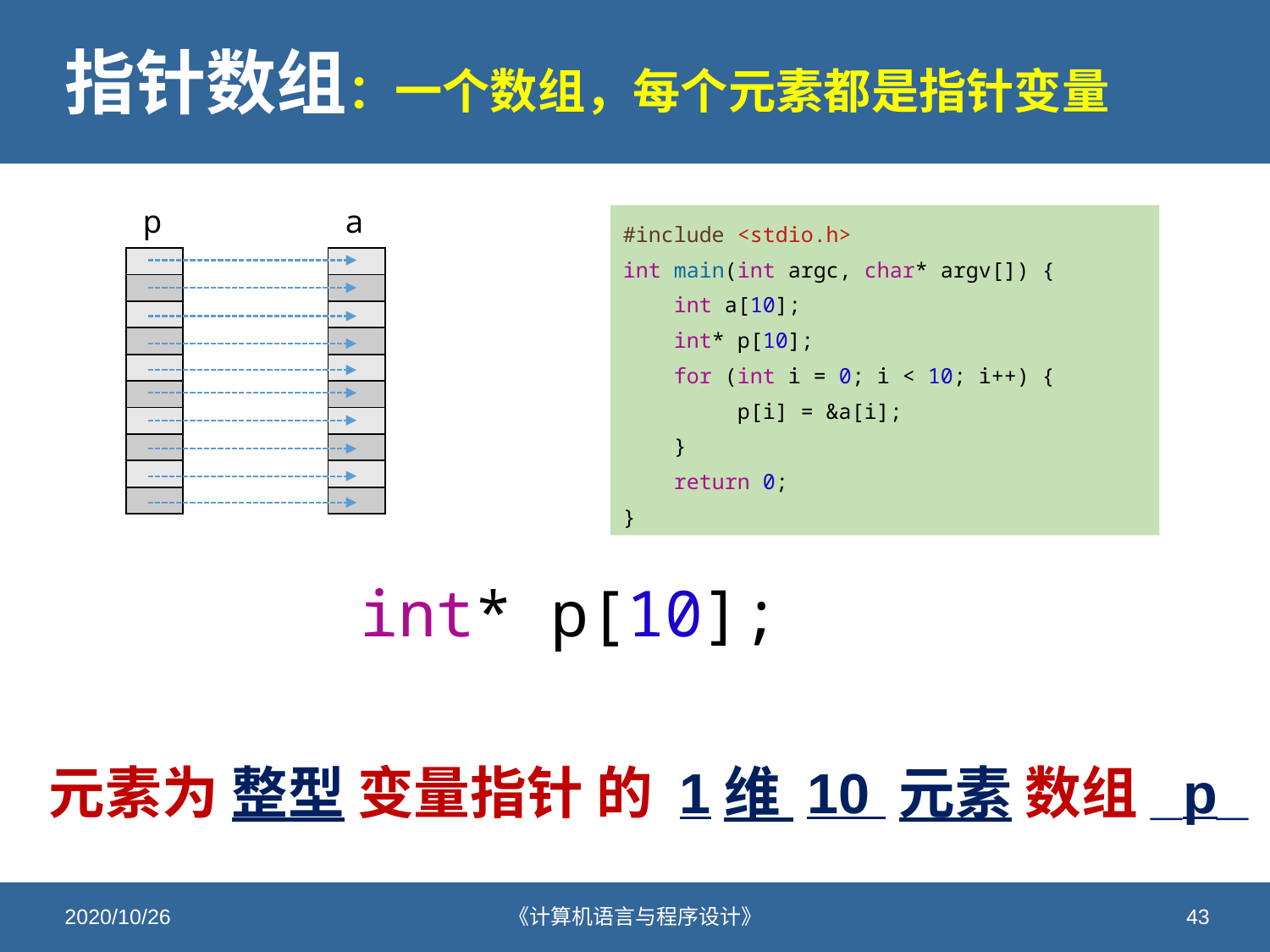

# 指针数组：一个数组，每个元素都是指针变量
p
a
#include <stdio.h>
int main(int argc, char* argv[]) {
    int a[10];
    int* p[10];
    for (int i = 0; i < 10; i++) {
         p[i] = &a[i];
    }
    return 0;
}
|  |
| --- |
|  |
|  |
|  |
|  |
|  |
|  |
|  |
|  |
|  |
|  |
| --- |
|  |
|  |
|  |
|  |
|  |
|  |
|  |
|  |
|  |
int* p[10];
元素为 整型 变量指针 的 1维 10 元素 数组_p_
2020/10/26
《计算机语言与程序设计》
43